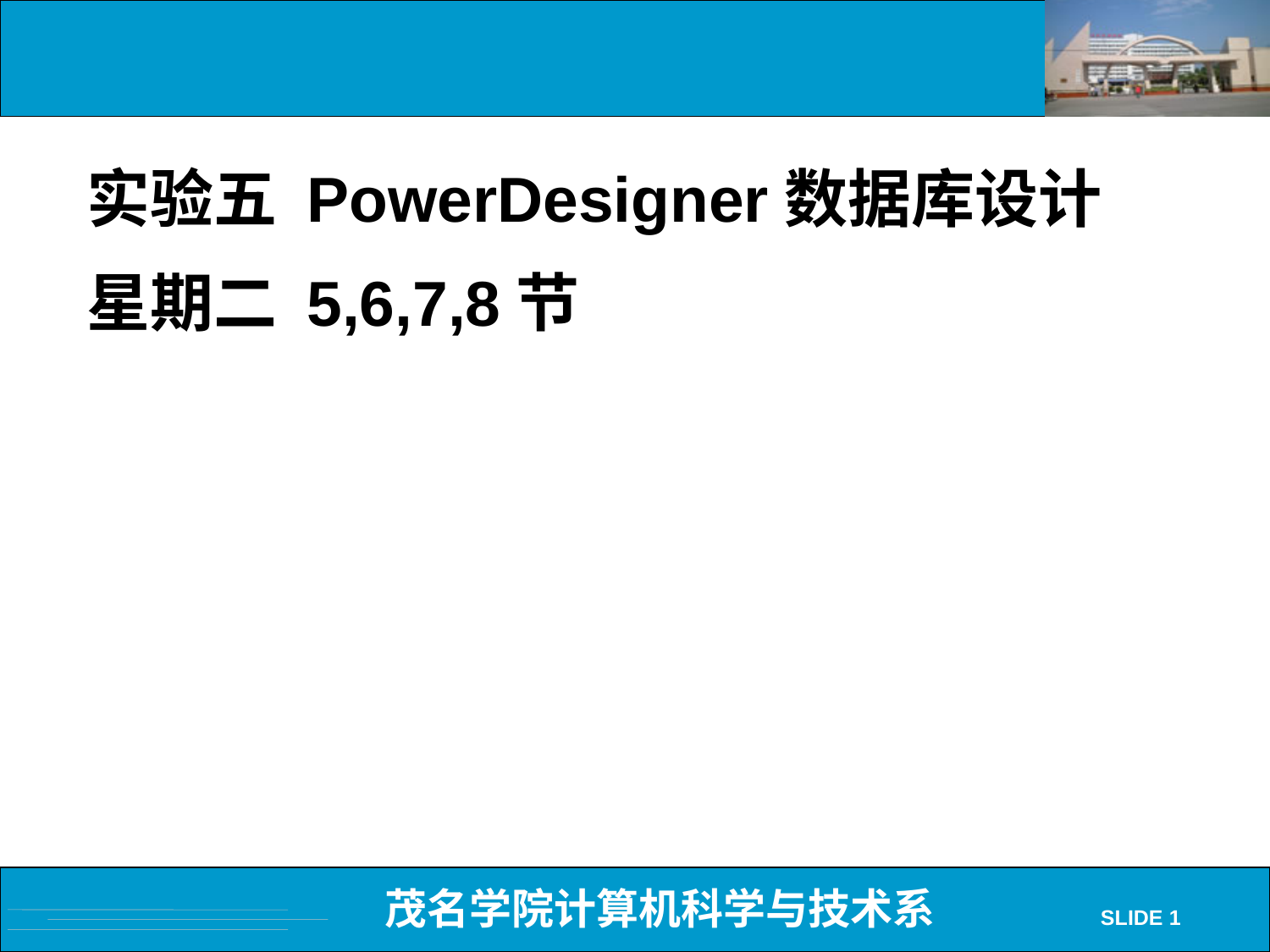

# 考试题型
实验五 PowerDesigner数据库设计
星期二 5,6,7,8节
茂名学院计算机科学与技术系